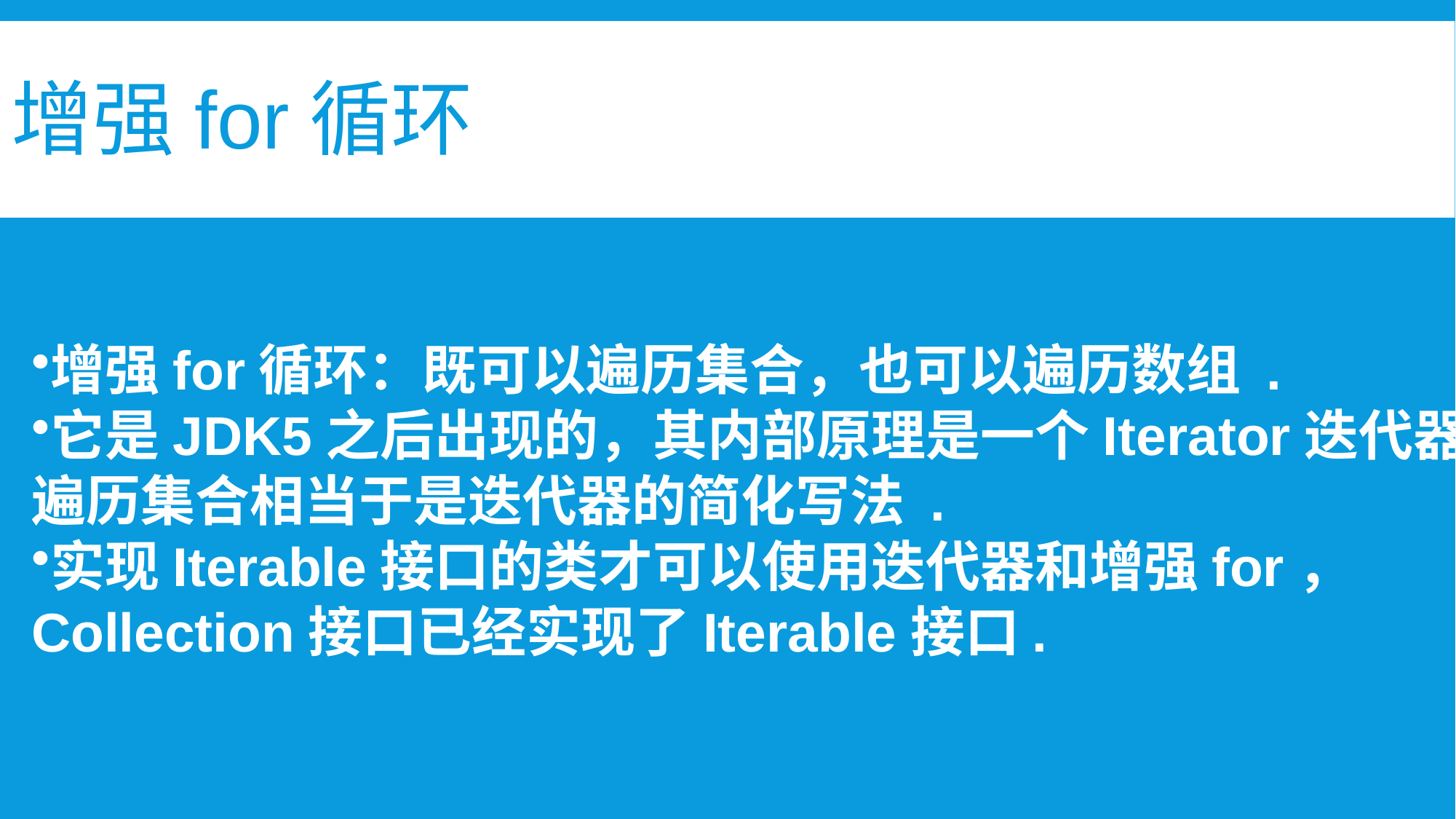

# 增强for循环

增强for循环：既可以遍历集合，也可以遍历数组 .
它是JDK5之后出现的，其内部原理是一个Iterator迭代器，
遍历集合相当于是迭代器的简化写法 .
实现Iterable接口的类才可以使用迭代器和增强for，
Collection接口已经实现了Iterable接口.